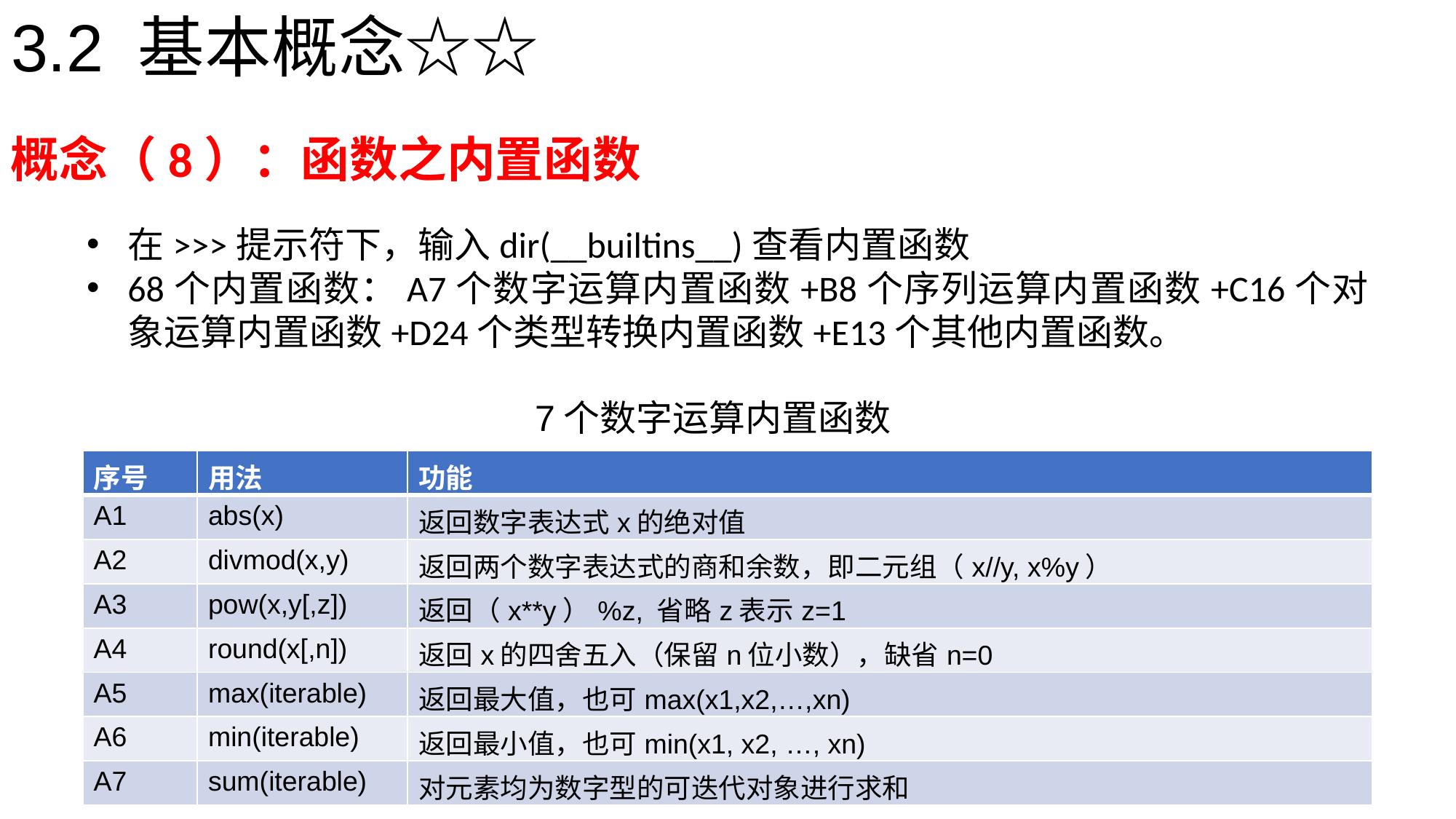

# 3.2 基本概念☆☆
概念（8）：函数之内置函数
在>>>提示符下，输入dir(__builtins__)查看内置函数
68个内置函数：A7个数字运算内置函数+B8个序列运算内置函数+C16个对象运算内置函数+D24个类型转换内置函数+E13个其他内置函数。
7个数字运算内置函数
| 序号 | 用法 | 功能 |
| --- | --- | --- |
| A1 | abs(x) | 返回数字表达式x的绝对值 |
| A2 | divmod(x,y) | 返回两个数字表达式的商和余数，即二元组（x//y, x%y） |
| A3 | pow(x,y[,z]) | 返回（x\*\*y）%z, 省略z表示z=1 |
| A4 | round(x[,n]) | 返回x的四舍五入（保留n位小数），缺省n=0 |
| A5 | max(iterable) | 返回最大值，也可max(x1,x2,…,xn) |
| A6 | min(iterable) | 返回最小值，也可min(x1, x2, …, xn) |
| A7 | sum(iterable) | 对元素均为数字型的可迭代对象进行求和 |